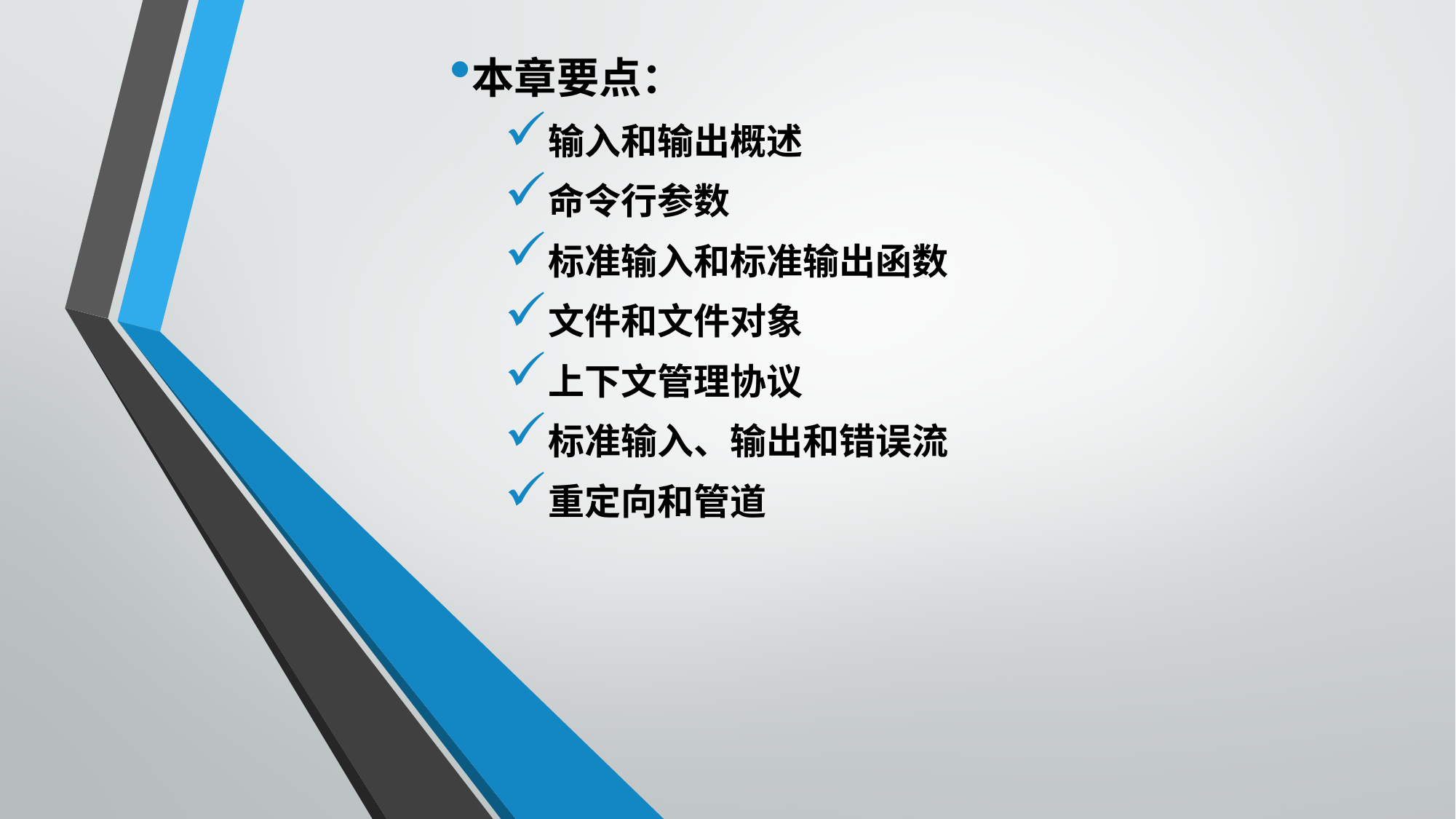

本章要点：
输入和输出概述
命令行参数
标准输入和标准输出函数
文件和文件对象
上下文管理协议
标准输入、输出和错误流
重定向和管道